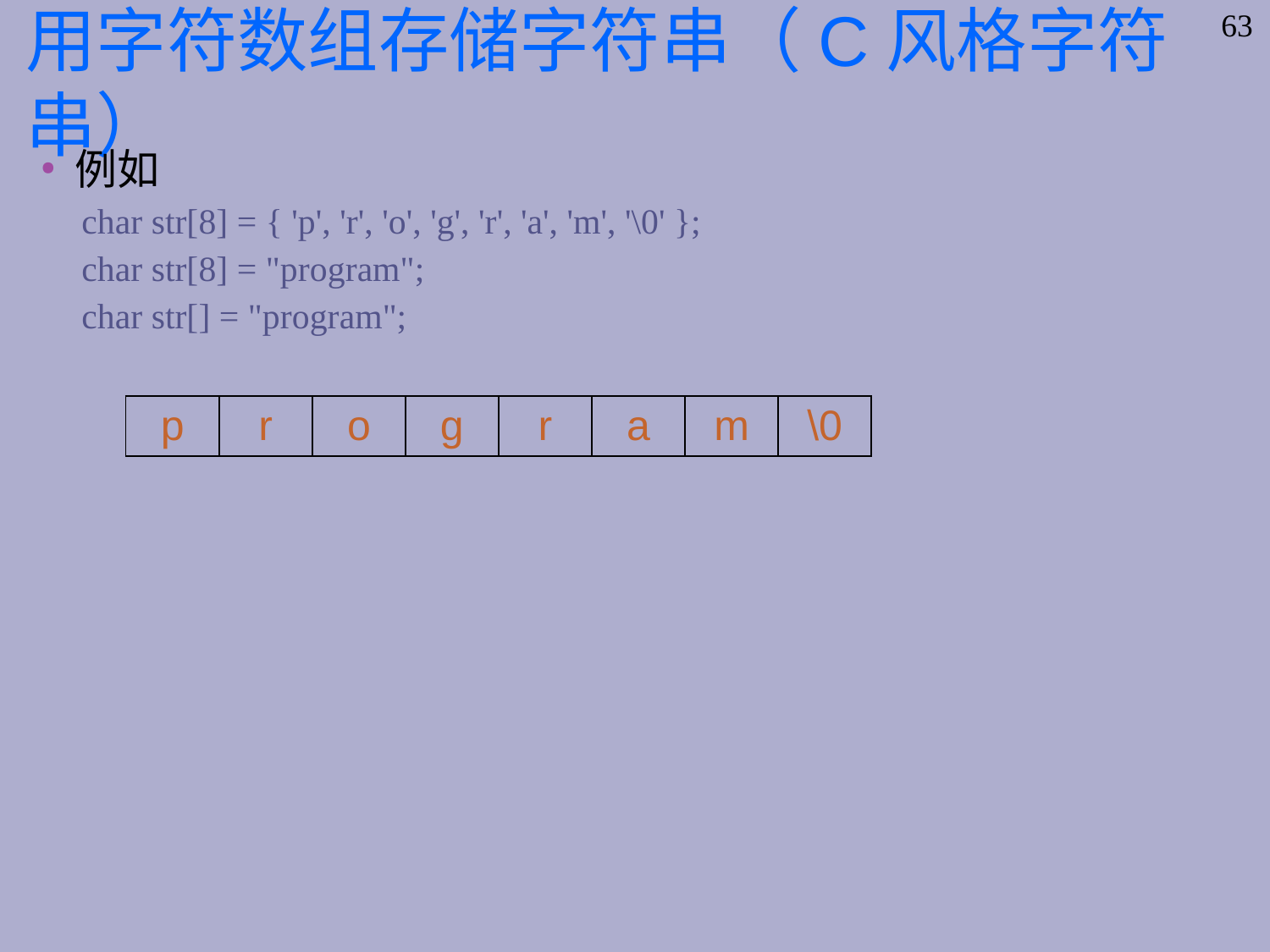

63
# 用字符数组存储字符串（C风格字符串）
例如
char str[8] = { 'p', 'r', 'o', 'g', 'r', 'a', 'm', '\0' };
char str[8] = "program";
char str[] = "program";
| p | r | o | g | r | a | m | \0 |
| --- | --- | --- | --- | --- | --- | --- | --- |